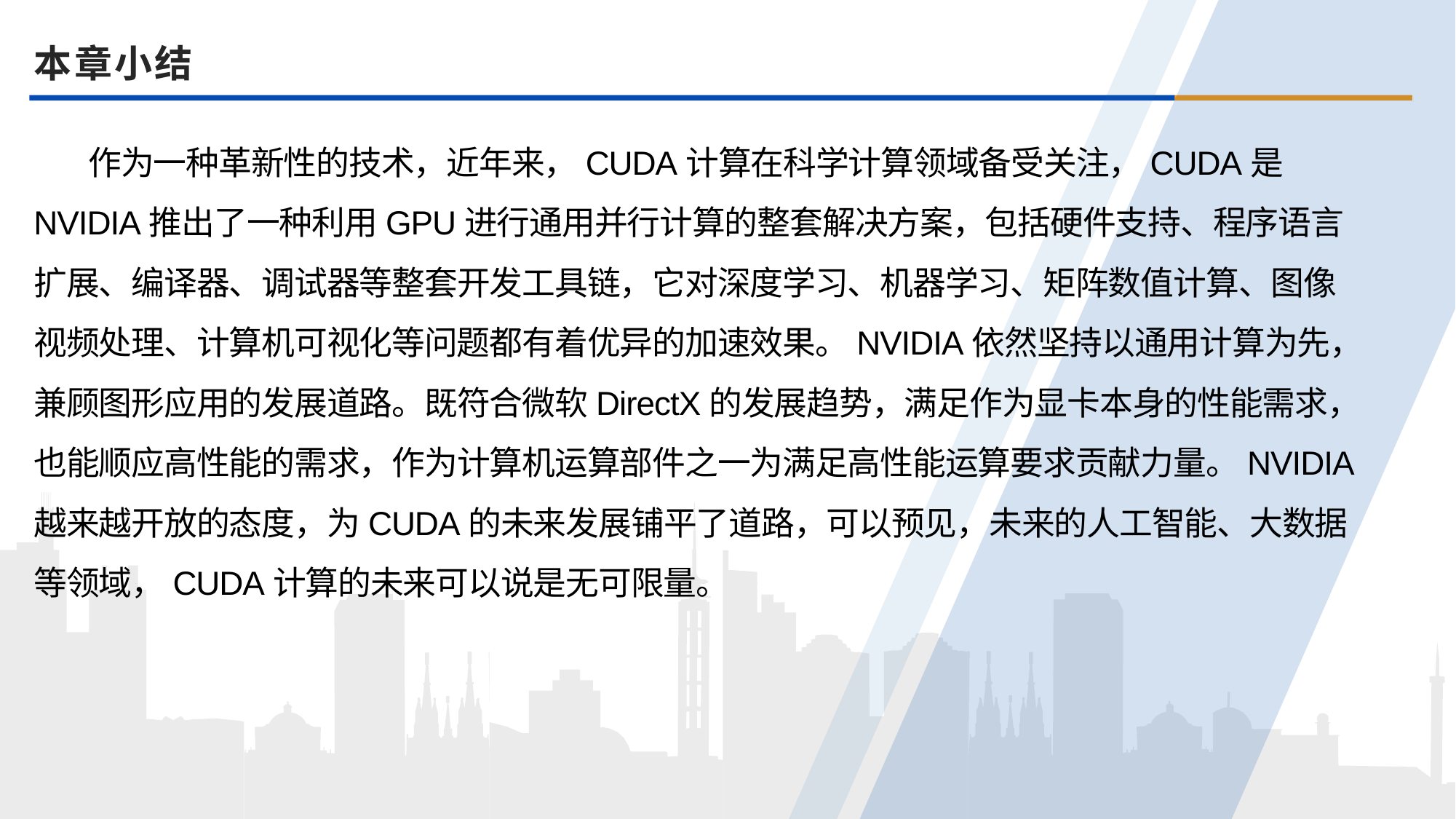

本章小结
作为一种革新性的技术，近年来，CUDA计算在科学计算领域备受关注，CUDA是NVIDIA推出了一种利用GPU进行通用并行计算的整套解决方案，包括硬件支持、程序语言扩展、编译器、调试器等整套开发工具链，它对深度学习、机器学习、矩阵数值计算、图像视频处理、计算机可视化等问题都有着优异的加速效果。NVIDIA依然坚持以通用计算为先，兼顾图形应用的发展道路。既符合微软DirectX的发展趋势，满足作为显卡本身的性能需求，也能顺应高性能的需求，作为计算机运算部件之一为满足高性能运算要求贡献力量。NVIDIA越来越开放的态度，为CUDA的未来发展铺平了道路，可以预见，未来的人工智能、大数据等领域，CUDA计算的未来可以说是无可限量。